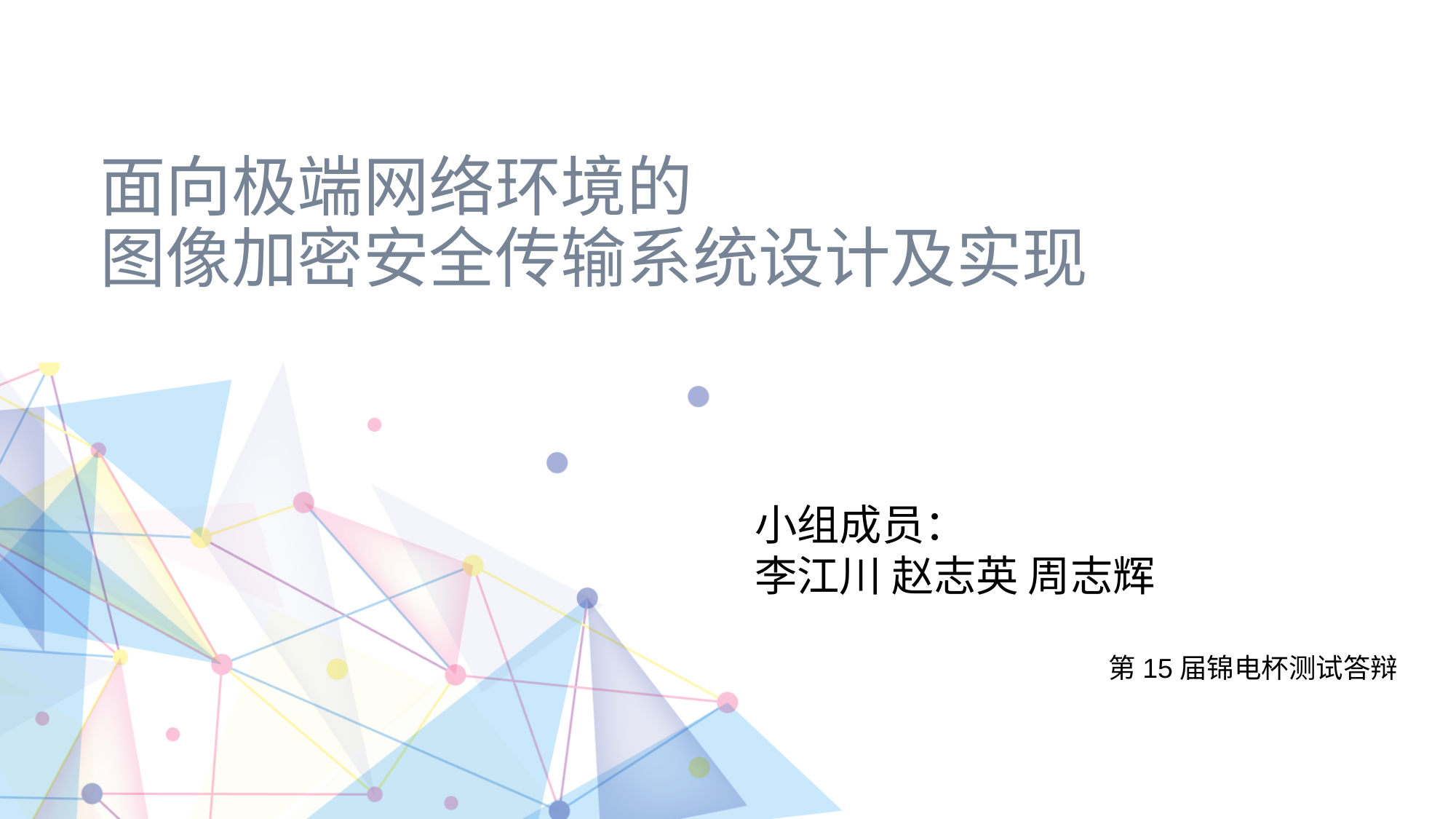

# 面向极端网络环境的 图像加密安全传输系统设计及实现
小组成员：
李江川 赵志英 周志辉

第15届锦电杯测试答辩